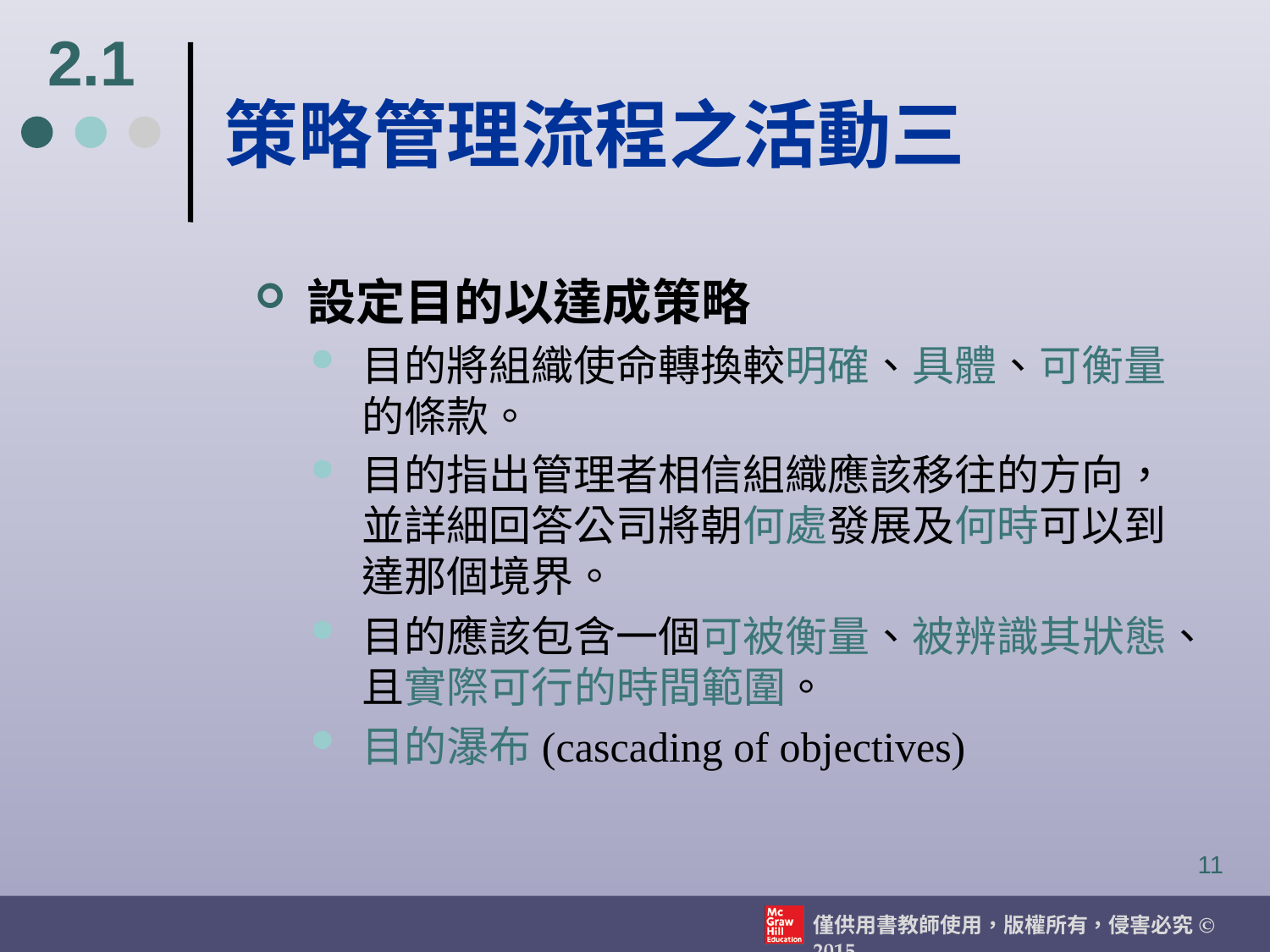

2.1
# 策略管理流程之活動三
設定目的以達成策略
目的將組織使命轉換較明確、具體、可衡量的條款。
目的指出管理者相信組織應該移往的方向，並詳細回答公司將朝何處發展及何時可以到達那個境界。
目的應該包含一個可被衡量、被辨識其狀態、且實際可行的時間範圍。
目的瀑布(cascading of objectives)
11